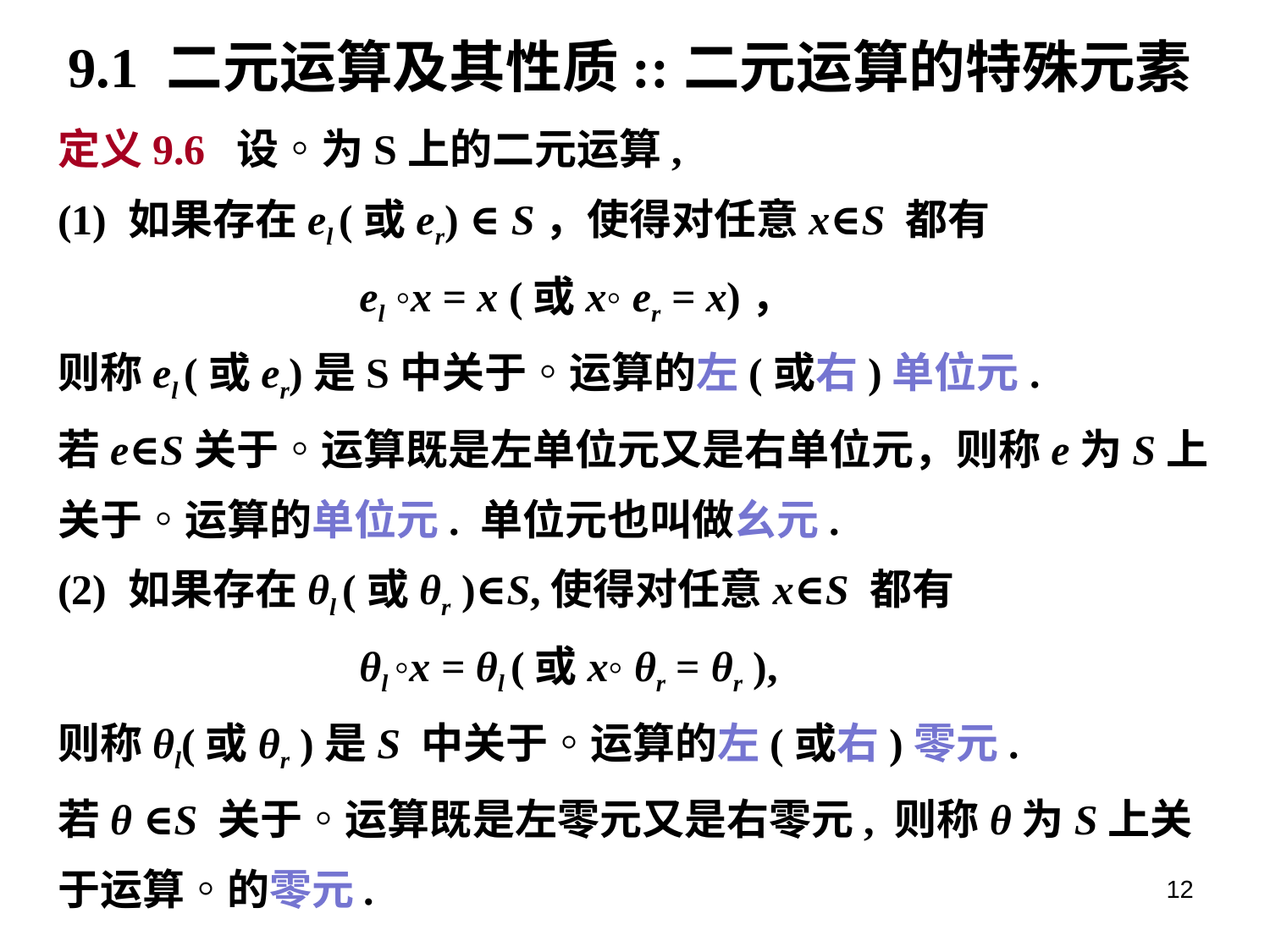

# 9.1 二元运算及其性质::二元运算的特殊元素
定义9.6  设◦为S上的二元运算,
(1) 如果存在el (或er) ∈ S，使得对任意x∈S 都有
			el ◦x = x (或x◦ er = x)，
则称el (或er)是S中关于◦运算的左(或右)单位元.
若e∈S关于◦运算既是左单位元又是右单位元，则称e为S上
关于◦运算的单位元. 单位元也叫做幺元.
(2) 如果存在θl (或θr )∈S,使得对任意x∈S 都有
			θl ◦x = θl (或x◦ θr = θr ),
则称θl(或θr )是S 中关于◦运算的左(或右)零元.
若θ ∈S 关于◦运算既是左零元又是右零元, 则称θ为S上关
于运算◦的零元.
12